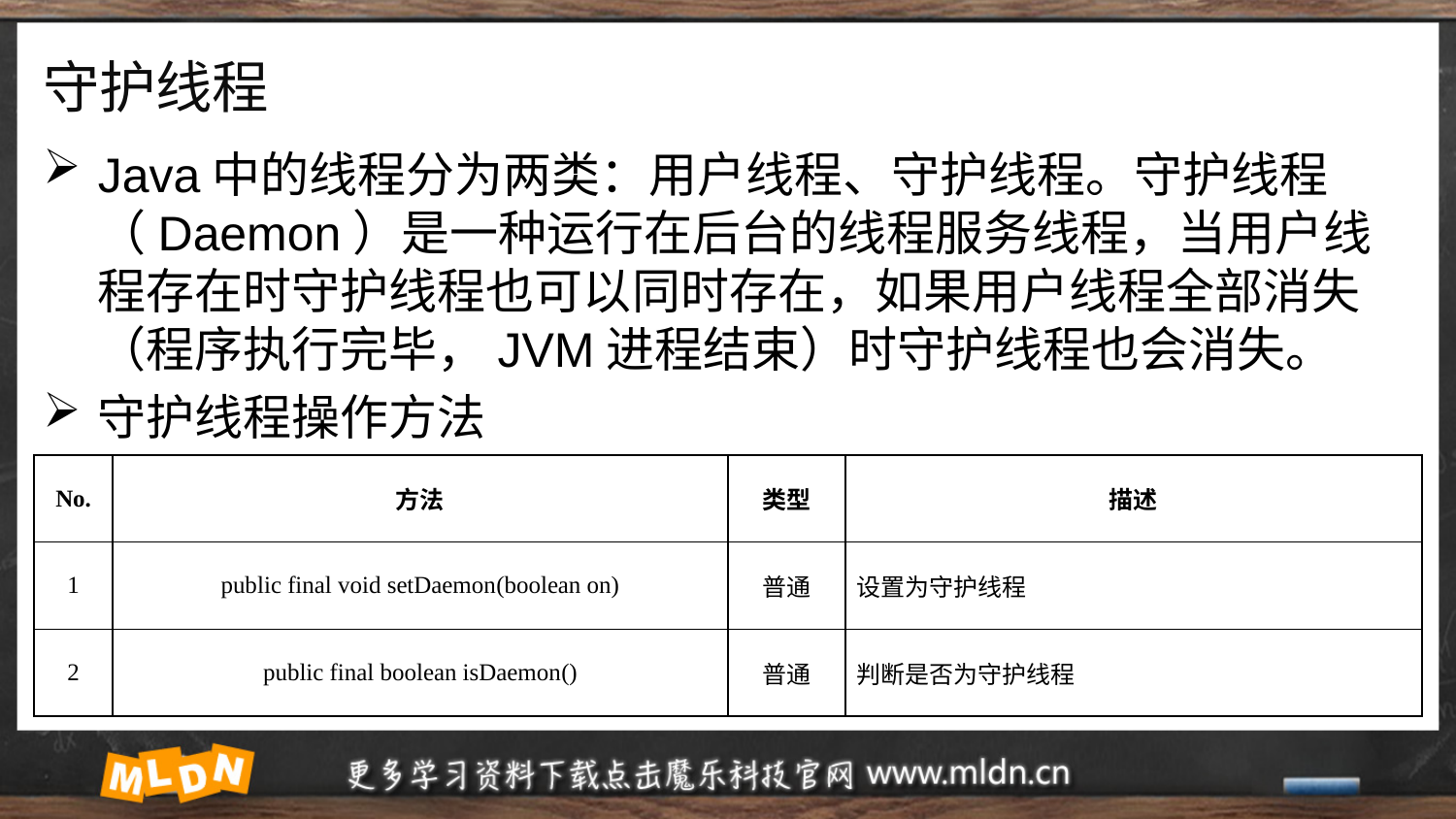

# 守护线程
Java中的线程分为两类：用户线程、守护线程。守护线程（Daemon）是一种运行在后台的线程服务线程，当用户线程存在时守护线程也可以同时存在，如果用户线程全部消失（程序执行完毕，JVM进程结束）时守护线程也会消失。
守护线程操作方法
| No. | 方法 | 类型 | 描述 |
| --- | --- | --- | --- |
| 1 | public final void setDaemon​(boolean on) | 普通 | 设置为守护线程 |
| 2 | public final boolean isDaemon​() | 普通 | 判断是否为守护线程 |